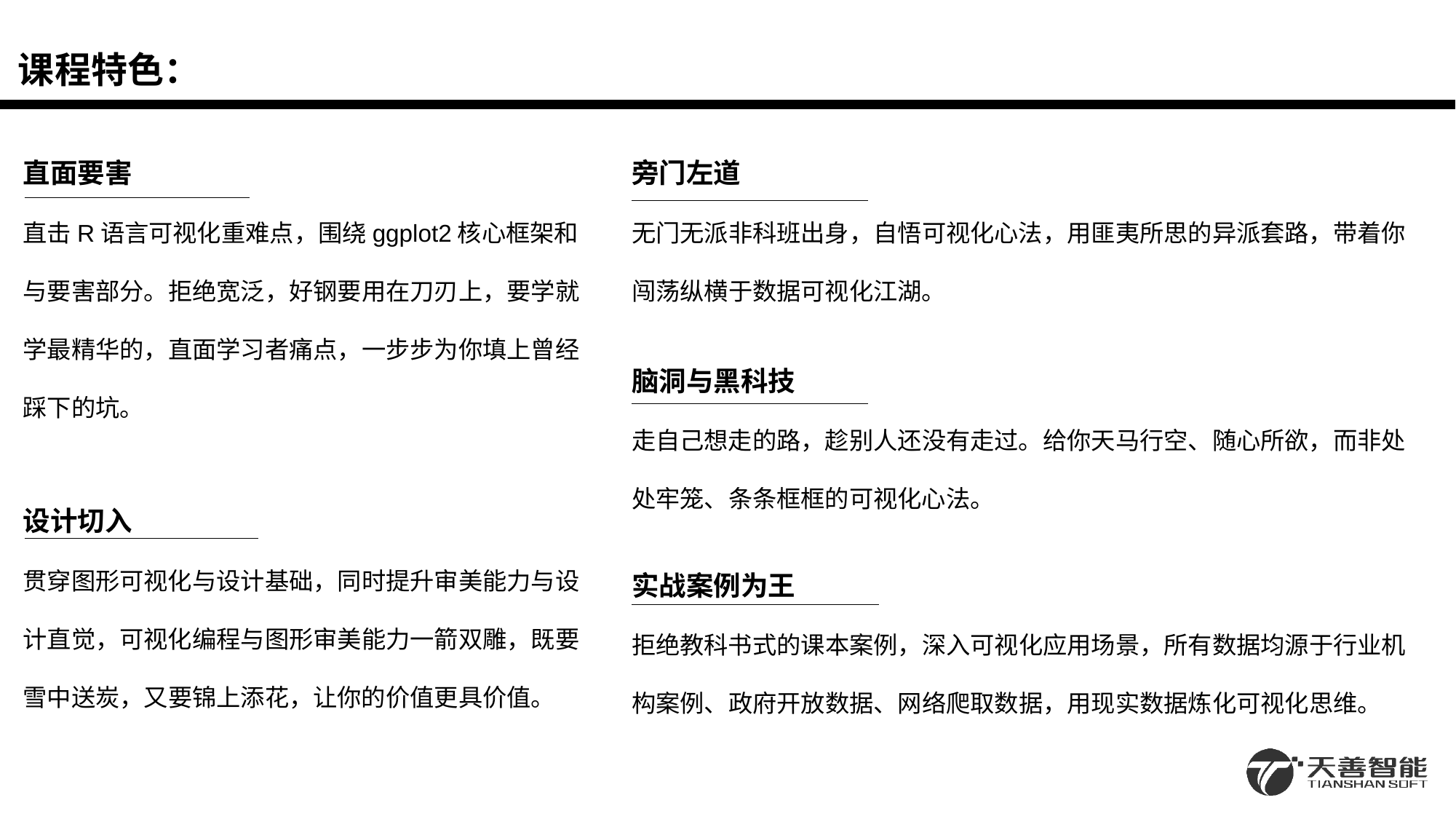

# 课程特色：
直面要害
直击R语言可视化重难点，围绕ggplot2核心框架和与要害部分。拒绝宽泛，好钢要用在刀刃上，要学就学最精华的，直面学习者痛点，一步步为你填上曾经踩下的坑。
旁门左道
无门无派非科班出身，自悟可视化心法，用匪夷所思的异派套路，带着你闯荡纵横于数据可视化江湖。
脑洞与黑科技
走自己想走的路，趁别人还没有走过。给你天马行空、随心所欲，而非处处牢笼、条条框框的可视化心法。
设计切入
贯穿图形可视化与设计基础，同时提升审美能力与设计直觉，可视化编程与图形审美能力一箭双雕，既要雪中送炭，又要锦上添花，让你的价值更具价值。
实战案例为王
拒绝教科书式的课本案例，深入可视化应用场景，所有数据均源于行业机构案例、政府开放数据、网络爬取数据，用现实数据炼化可视化思维。